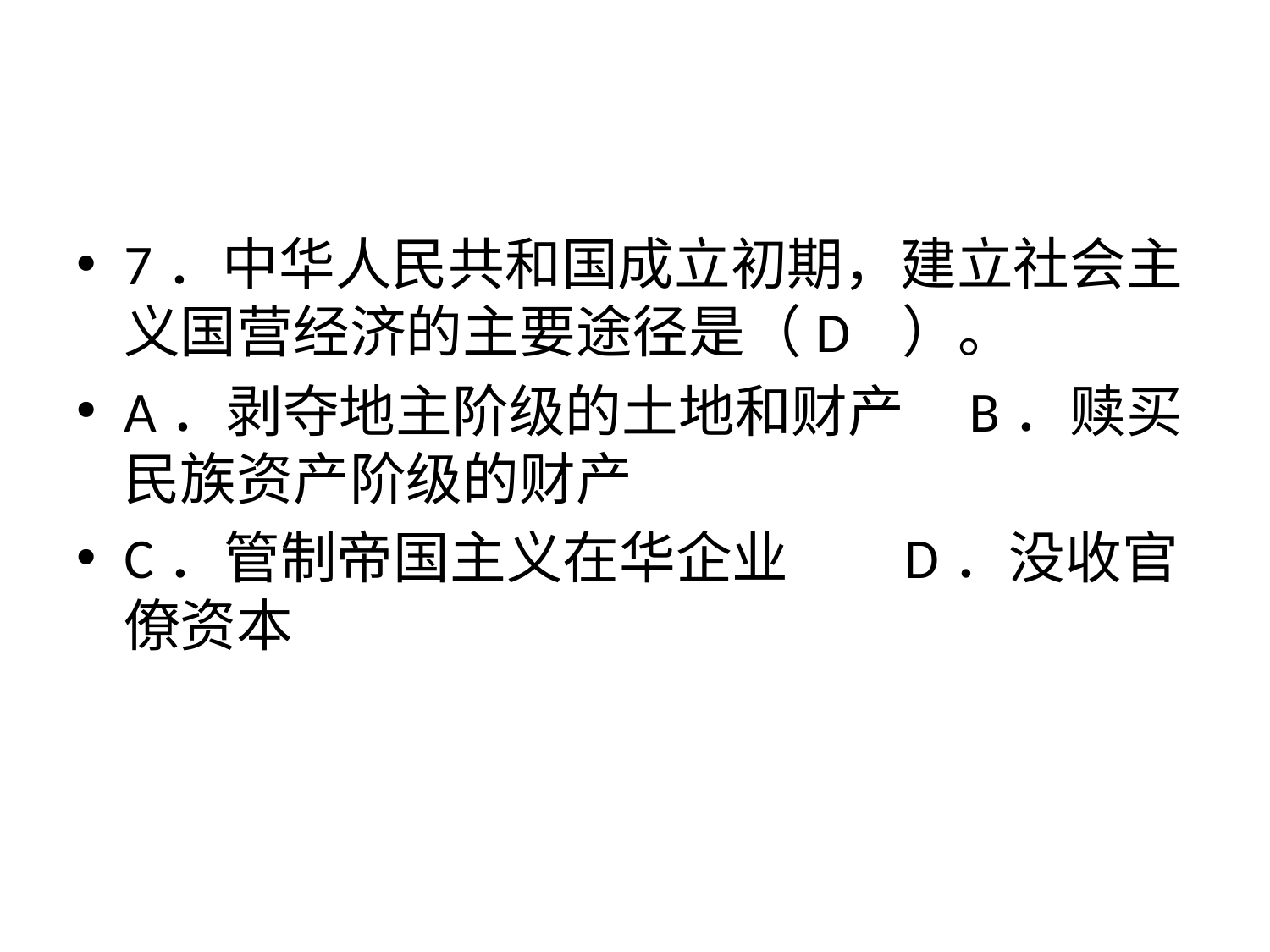

#
7．中华人民共和国成立初期，建立社会主义国营经济的主要途径是（D   ）。
A．剥夺地主阶级的土地和财产    B．赎买民族资产阶级的财产
C．管制帝国主义在华企业        D．没收官僚资本